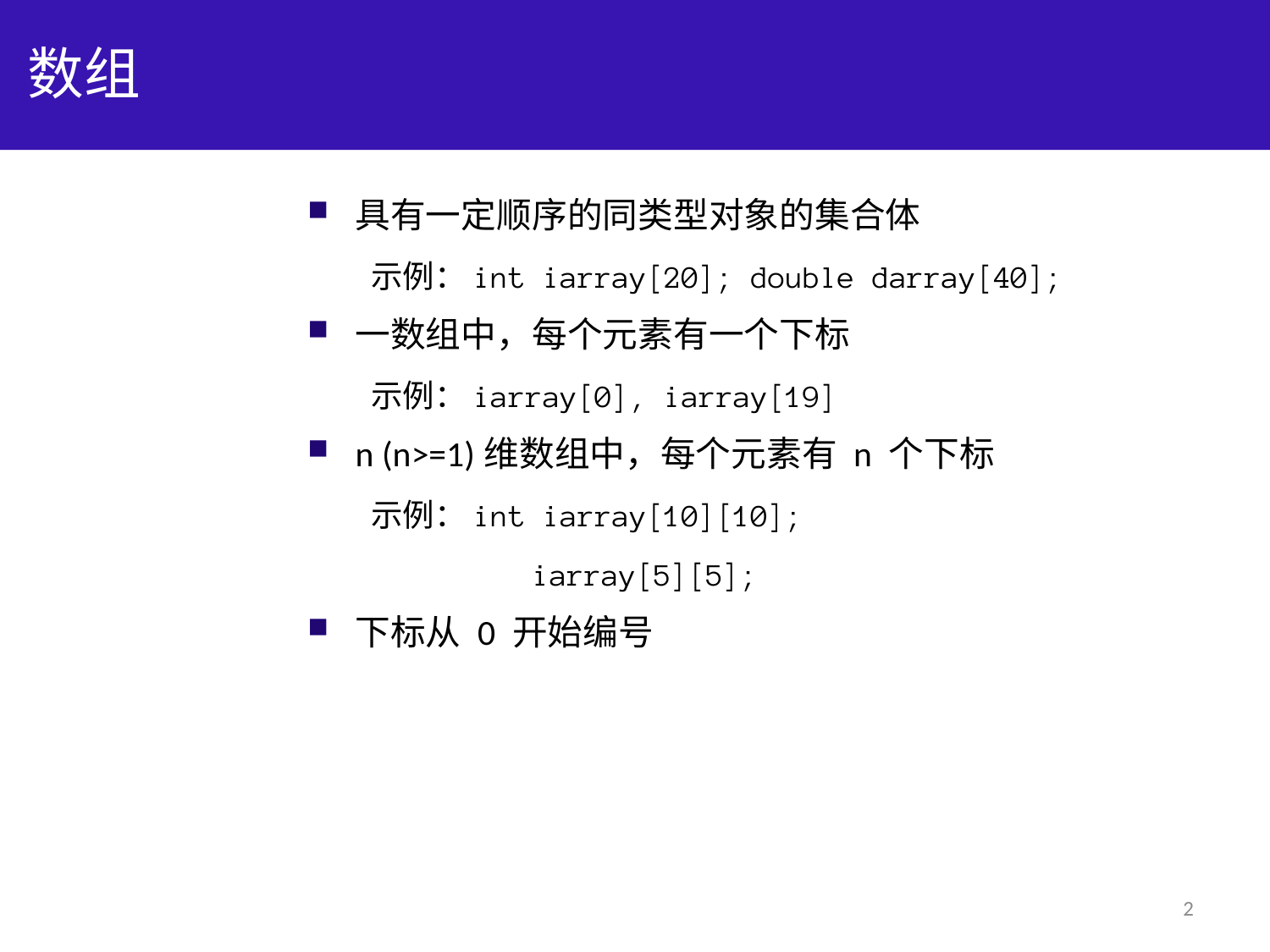

# 数组
具有一定顺序的同类型对象的集合体
示例：int iarray[20]; double darray[40];
一数组中，每个元素有一个下标
示例：iarray[0], iarray[19]
n (n>=1)维数组中，每个元素有 n 个下标
示例：int iarray[10][10];
   	  iarray[5][5];
下标从 0 开始编号

2